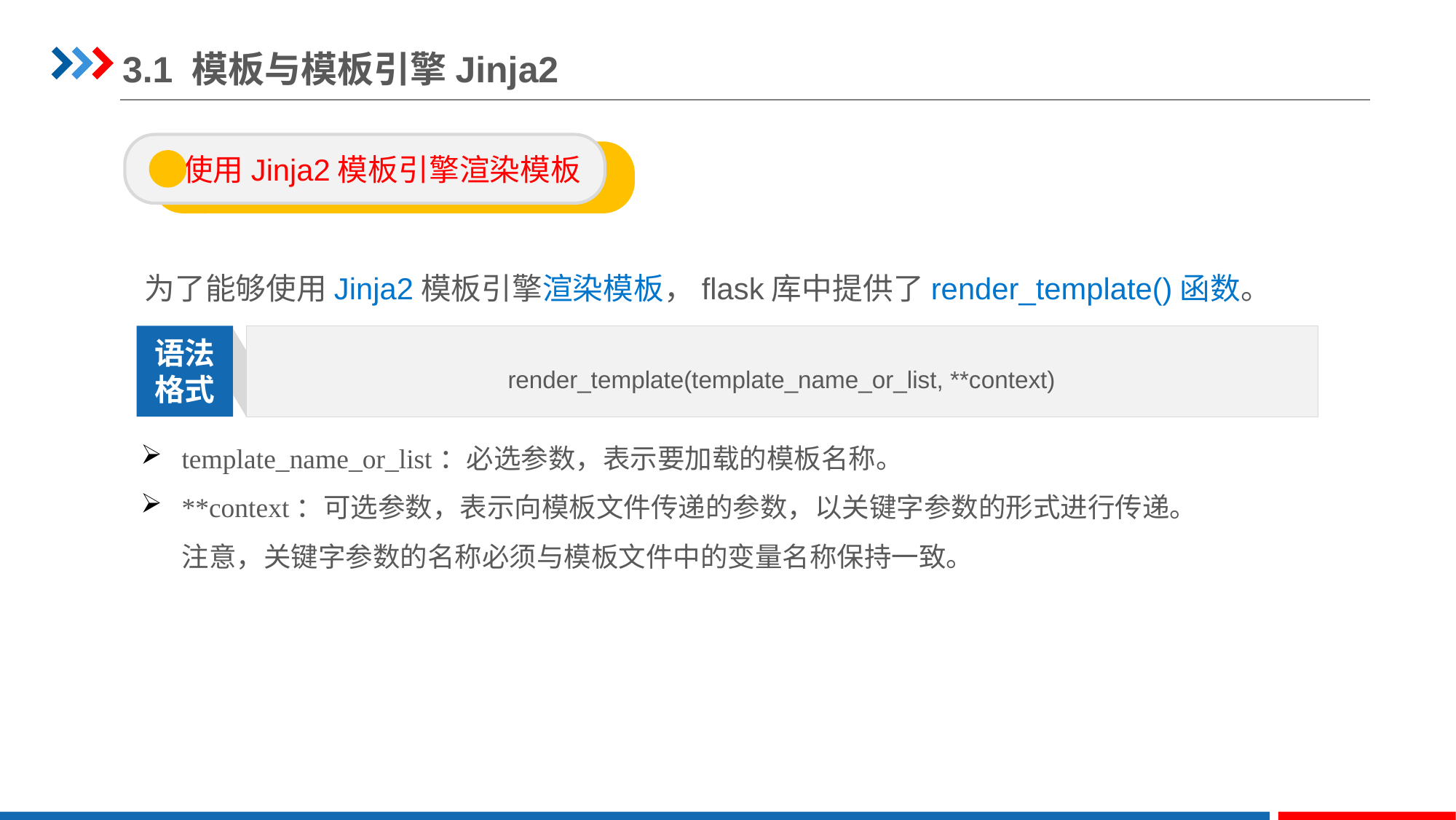

3.1 模板与模板引擎Jinja2
    使用Jinja2模板引擎渲染模板

为了能够使用Jinja2模板引擎渲染模板，flask库中提供了render_template()函数。

render_template(template_name_or_list, **context)

语法
格式
template_name_or_list：必选参数，表示要加载的模板名称。
**context：可选参数，表示向模板文件传递的参数，以关键字参数的形式进行传递。注意，关键字参数的名称必须与模板文件中的变量名称保持一致。